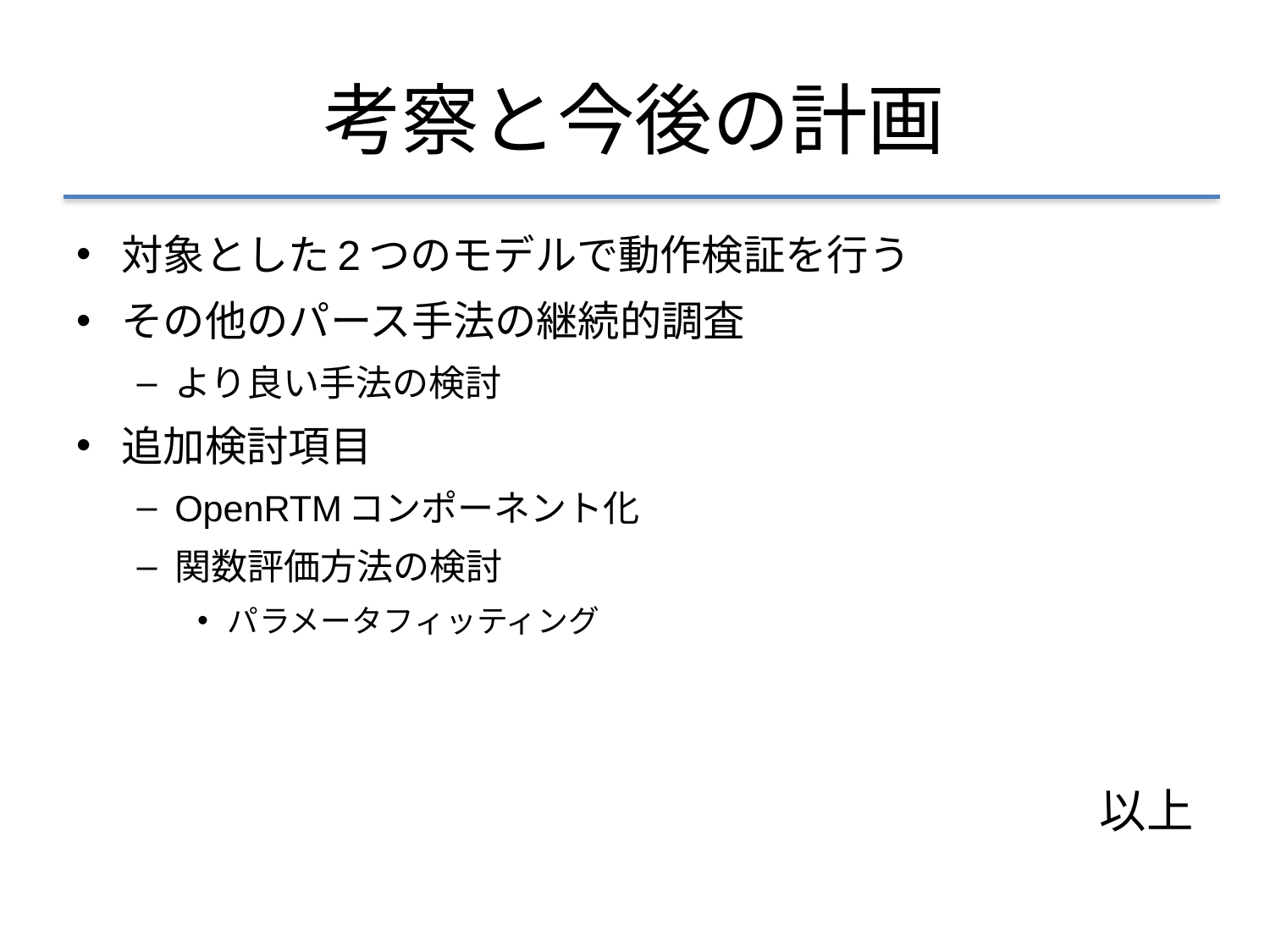

# 考察と今後の計画
対象とした2つのモデルで動作検証を行う
その他のパース手法の継続的調査
より良い手法の検討
追加検討項目
OpenRTMコンポーネント化
関数評価方法の検討
パラメータフィッティング

以上